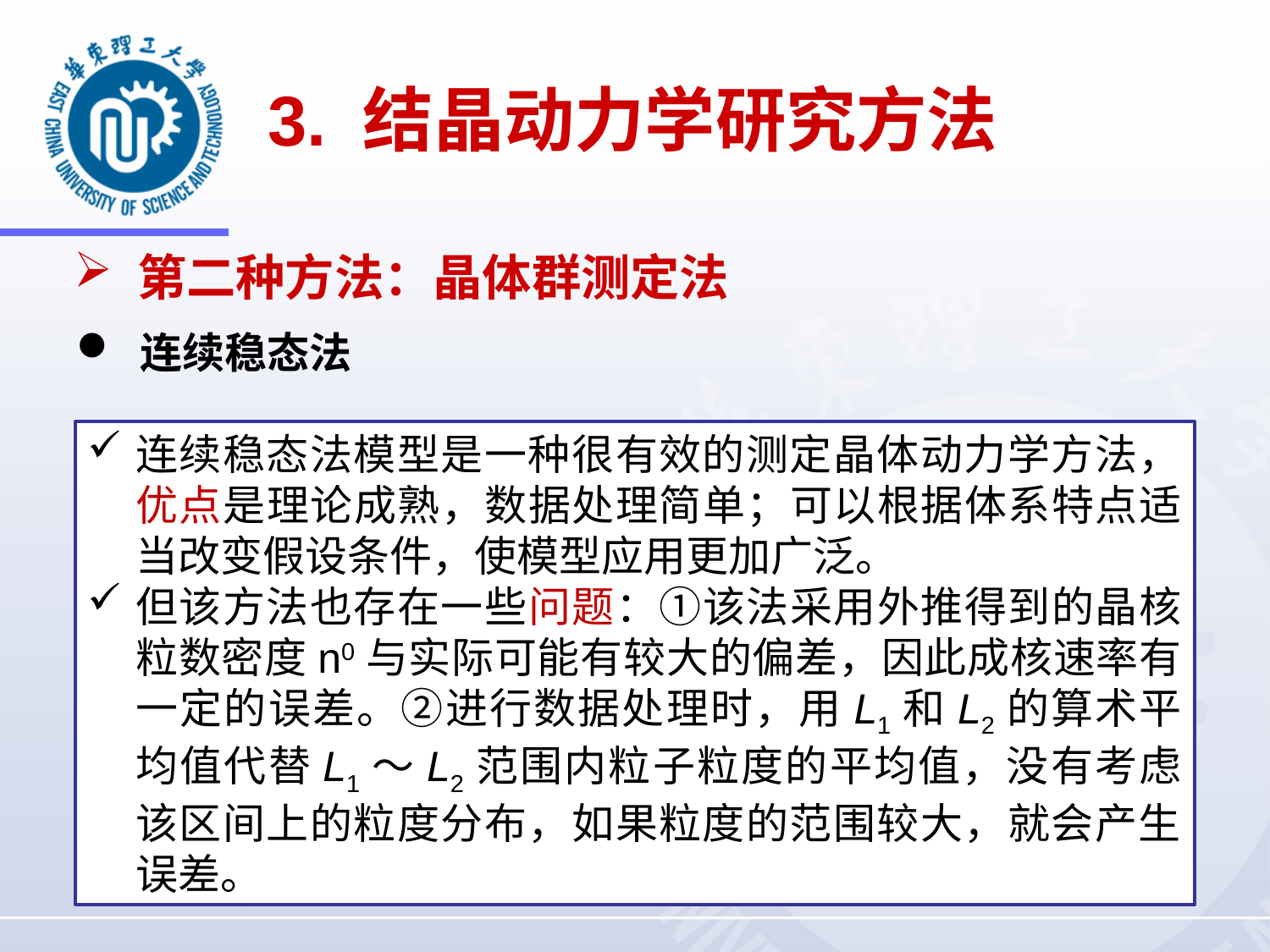

# 3. 结晶动力学研究方法
第二种方法：晶体群测定法
连续稳态法
连续稳态法模型是一种很有效的测定晶体动力学方法，优点是理论成熟，数据处理简单；可以根据体系特点适当改变假设条件，使模型应用更加广泛。
但该方法也存在一些问题：①该法采用外推得到的晶核粒数密度n0与实际可能有较大的偏差，因此成核速率有一定的误差。②进行数据处理时，用L1和L2的算术平均值代替L1～L2范围内粒子粒度的平均值，没有考虑该区间上的粒度分布，如果粒度的范围较大，就会产生误差。